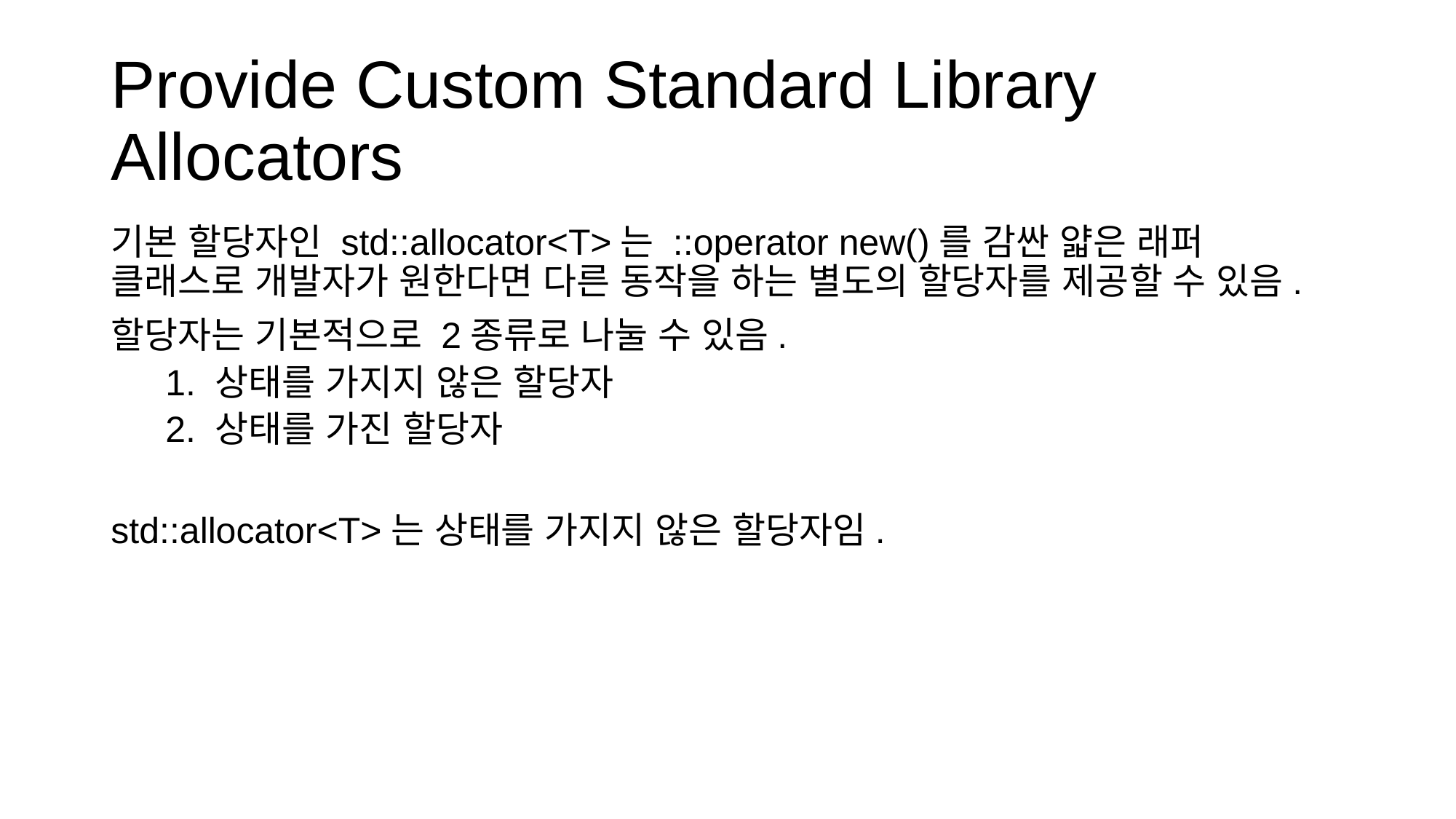

# Provide Custom Standard Library Allocators
기본 할당자인 std::allocator<T>는 ::operator new()를 감싼 얇은 래퍼  클래스로 개발자가 원한다면 다른 동작을 하는 별도의 할당자를 제공할 수 있음.
할당자는 기본적으로 2종류로 나눌 수 있음.
1. 상태를 가지지 않은 할당자
2. 상태를 가진 할당자

std::allocator<T>는 상태를 가지지 않은 할당자임.